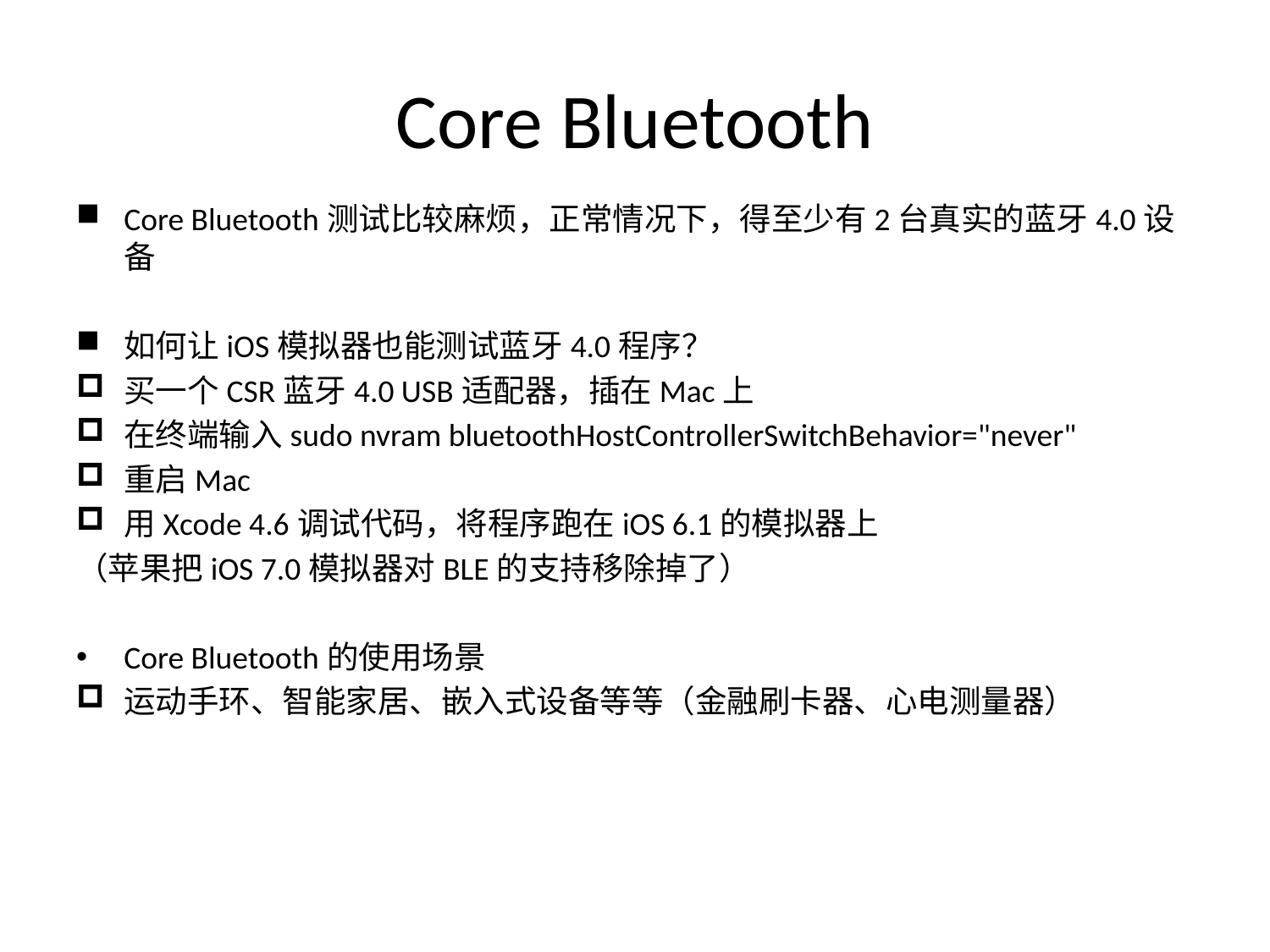

# Core Bluetooth
Core Bluetooth测试比较麻烦，正常情况下，得至少有2台真实的蓝牙4.0设备

如何让iOS模拟器也能测试蓝牙4.0程序？
买一个CSR蓝牙4.0 USB适配器，插在Mac上
在终端输入sudo nvram bluetoothHostControllerSwitchBehavior="never"
重启Mac
用Xcode 4.6调试代码，将程序跑在iOS 6.1的模拟器上
（苹果把iOS 7.0模拟器对BLE的支持移除掉了）

Core Bluetooth的使用场景
运动手环、智能家居、嵌入式设备等等（金融刷卡器、心电测量器）